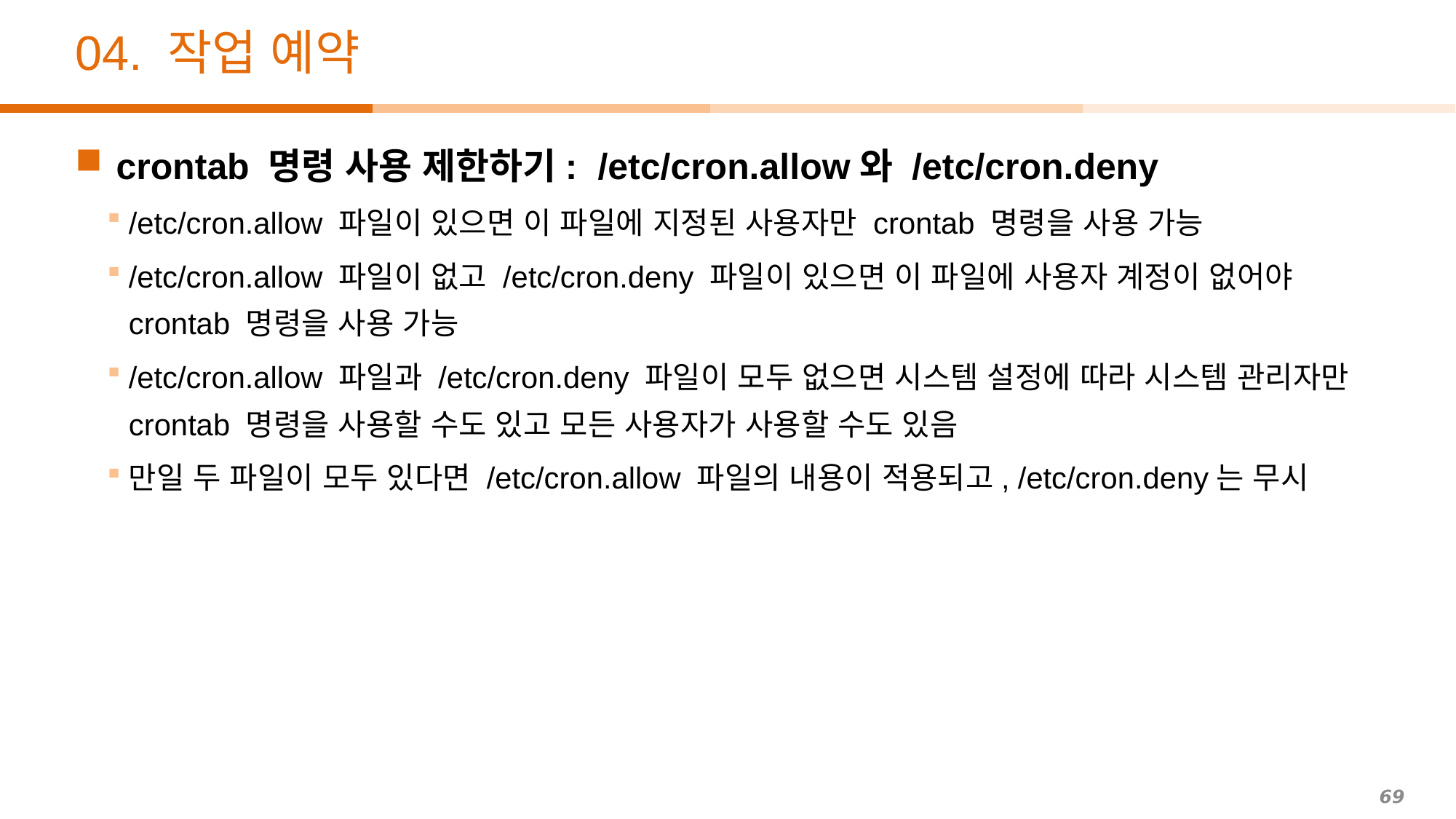

# 04. 작업 예약
crontab 명령 사용 제한하기:  /etc/cron.allow와 /etc/cron.deny
/etc/cron.allow 파일이 있으면 이 파일에 지정된 사용자만 crontab 명령을 사용 가능
/etc/cron.allow 파일이 없고 /etc/cron.deny 파일이 있으면 이 파일에 사용자 계정이 없어야 crontab 명령을 사용 가능
/etc/cron.allow 파일과 /etc/cron.deny 파일이 모두 없으면 시스템 설정에 따라 시스템 관리자만 crontab 명령을 사용할 수도 있고 모든 사용자가 사용할 수도 있음
만일 두 파일이 모두 있다면 /etc/cron.allow 파일의 내용이 적용되고, /etc/cron.deny는 무시